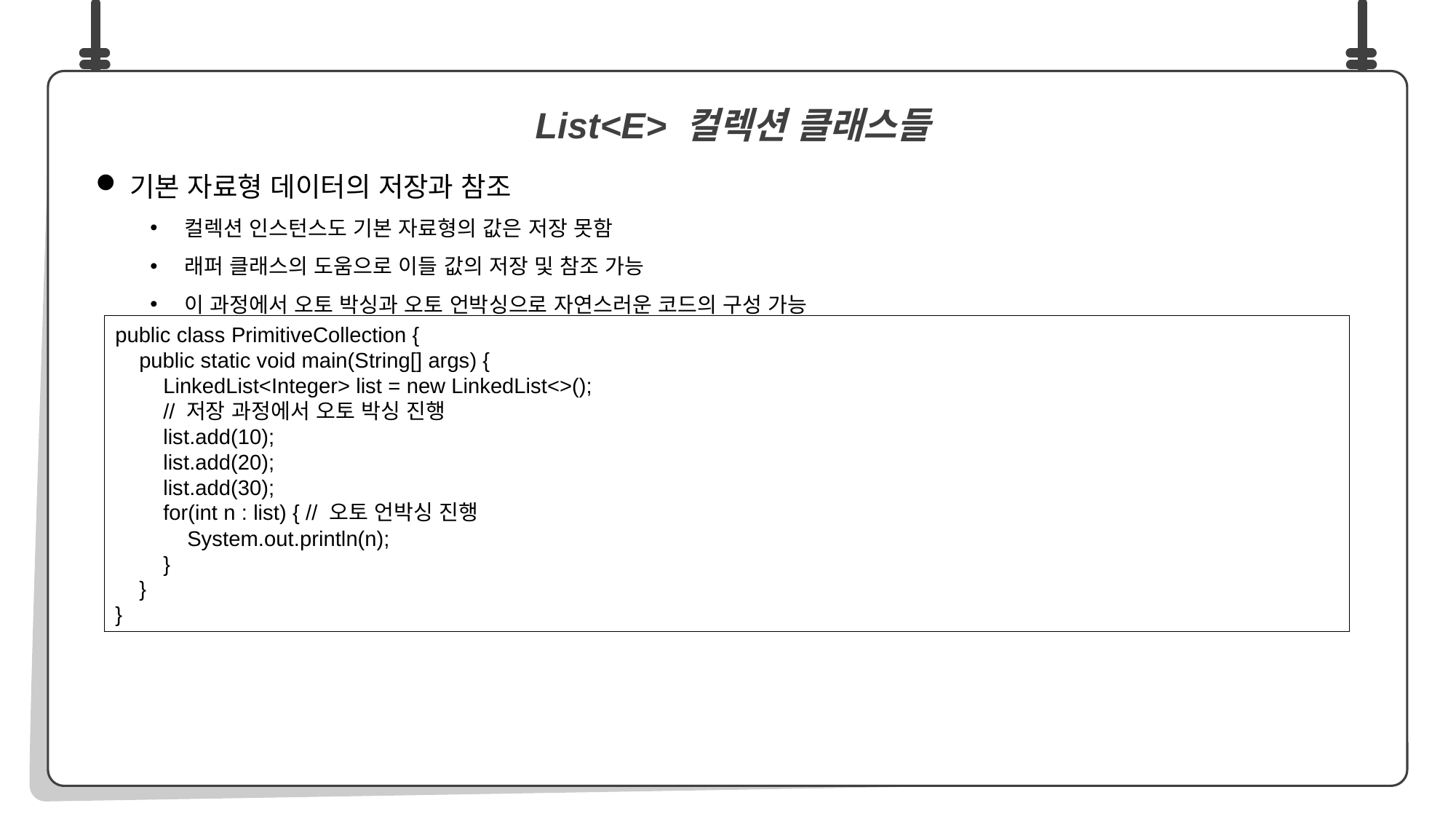

기본 자료형 데이터의 저장과 참조
컬렉션 인스턴스도 기본 자료형의 값은 저장 못함
래퍼 클래스의 도움으로 이들 값의 저장 및 참조 가능
이 과정에서 오토 박싱과 오토 언박싱으로 자연스러운 코드의 구성 가능

 List<E> 컬렉션 클래스들

public class PrimitiveCollection {
    public static void main(String[] args) {
        LinkedList<Integer> list = new LinkedList<>();
        // 저장 과정에서 오토 박싱 진행
        list.add(10);
        list.add(20);
        list.add(30);
        for(int n : list) { // 오토 언박싱 진행
            System.out.println(n);
        }
    }
}